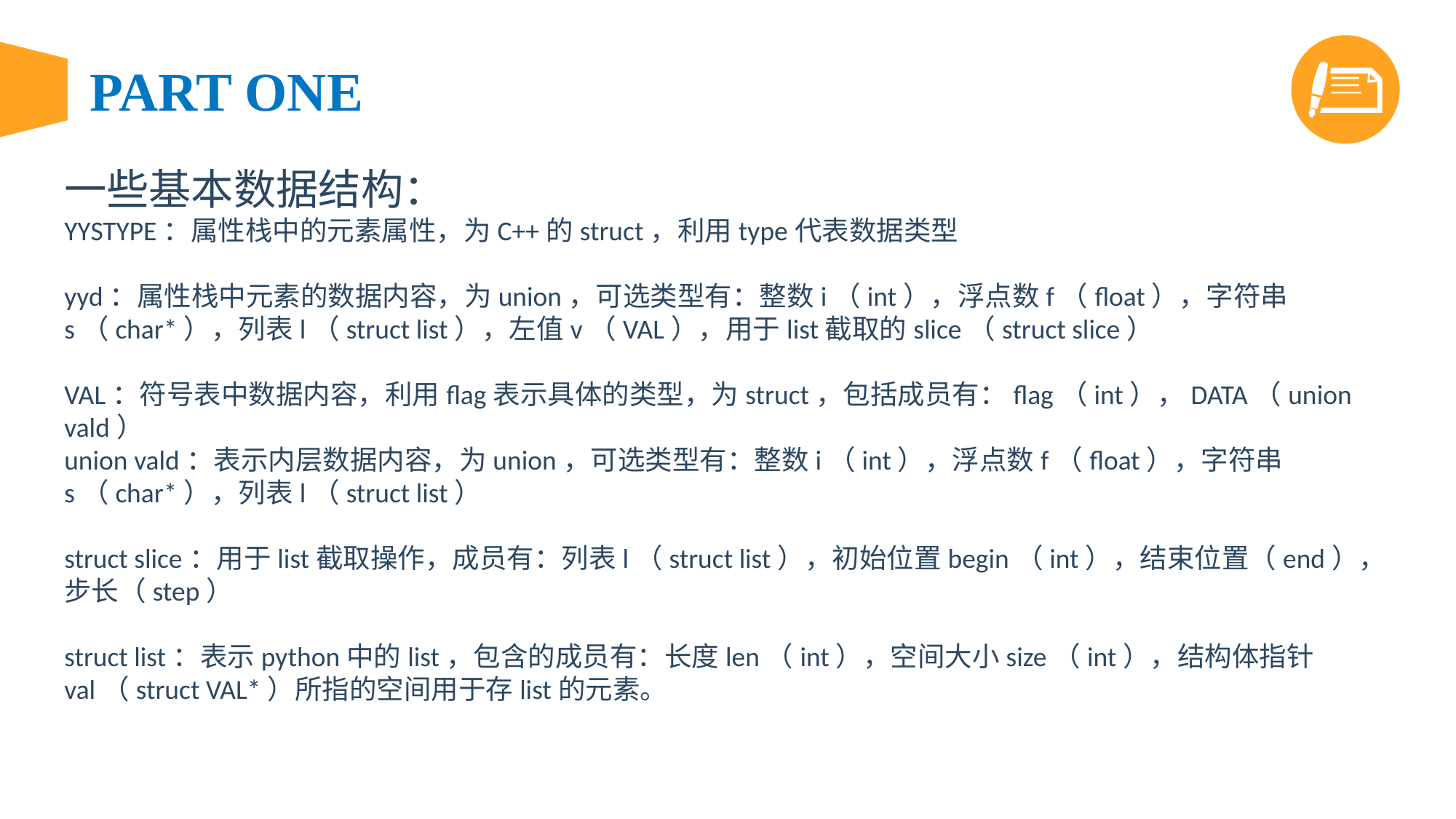

一些基本数据结构：
YYSTYPE：属性栈中的元素属性，为C++的struct，利用type代表数据类型

yyd：属性栈中元素的数据内容，为union，可选类型有：整数i（int），浮点数f（float），字符串s（char*），列表l（struct list），左值v（VAL），用于list截取的slice（struct slice）

VAL：符号表中数据内容，利用flag表示具体的类型，为struct，包括成员有：flag（int），DATA（union vald）
union vald：表示内层数据内容，为union，可选类型有：整数i（int），浮点数f（float），字符串s（char*），列表l（struct list）

struct slice：用于list截取操作，成员有：列表l（struct list），初始位置begin（int），结束位置（end），步长（step）

struct list：表示python中的list，包含的成员有：长度len（int），空间大小size（int），结构体指针val（struct VAL*）所指的空间用于存list的元素。